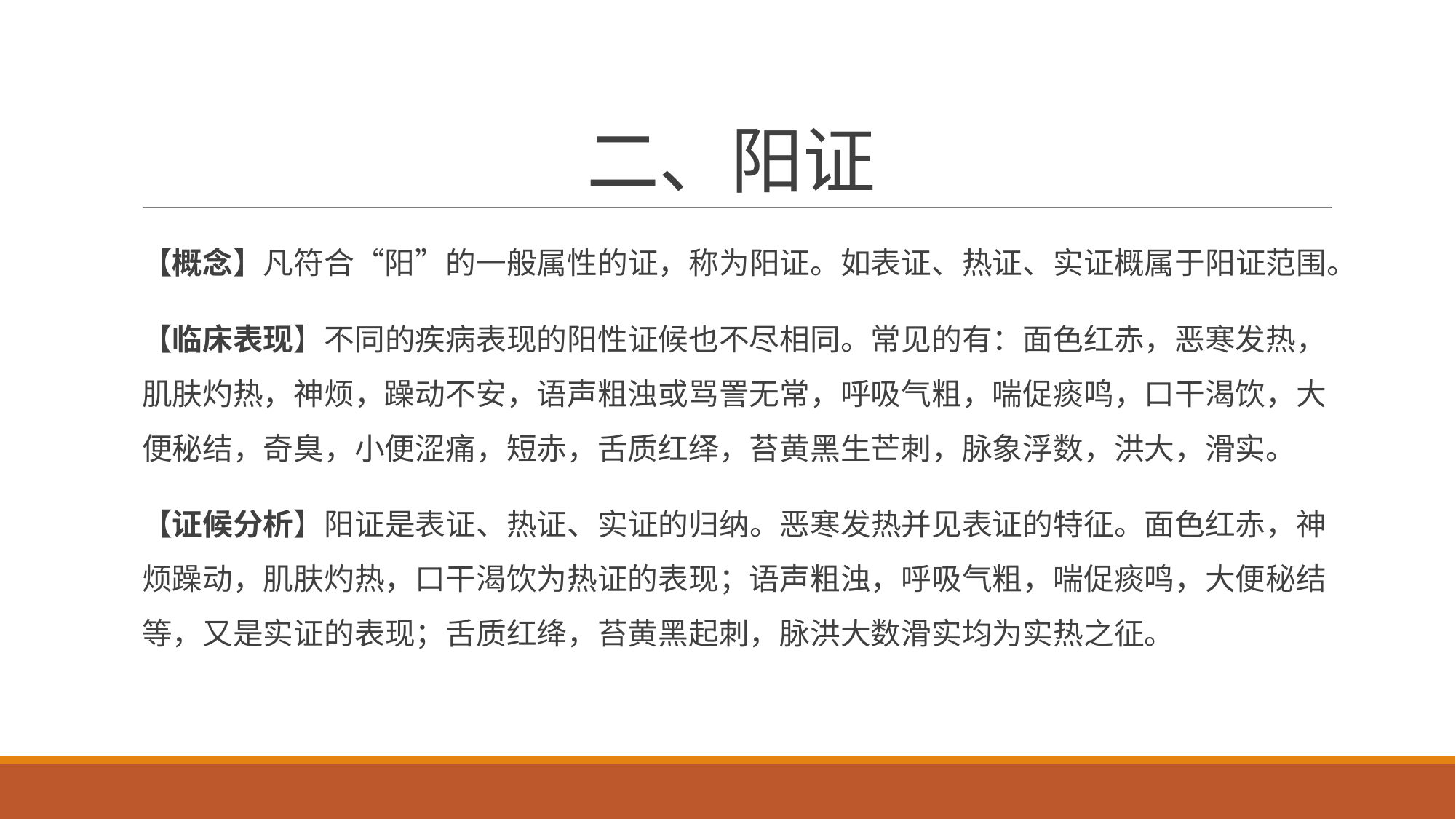

# 二、阳证
【概念】凡符合“阳”的一般属性的证，称为阳证。如表证、热证、实证概属于阳证范围。
【临床表现】不同的疾病表现的阳性证候也不尽相同。常见的有：面色红赤，恶寒发热，肌肤灼热，神烦，躁动不安，语声粗浊或骂詈无常，呼吸气粗，喘促痰鸣，口干渴饮，大便秘结，奇臭，小便涩痛，短赤，舌质红绎，苔黄黑生芒刺，脉象浮数，洪大，滑实。
【证候分析】阳证是表证、热证、实证的归纳。恶寒发热并见表证的特征。面色红赤，神烦躁动，肌肤灼热，口干渴饮为热证的表现；语声粗浊，呼吸气粗，喘促痰鸣，大便秘结等，又是实证的表现；舌质红绛，苔黄黑起刺，脉洪大数滑实均为实热之征。